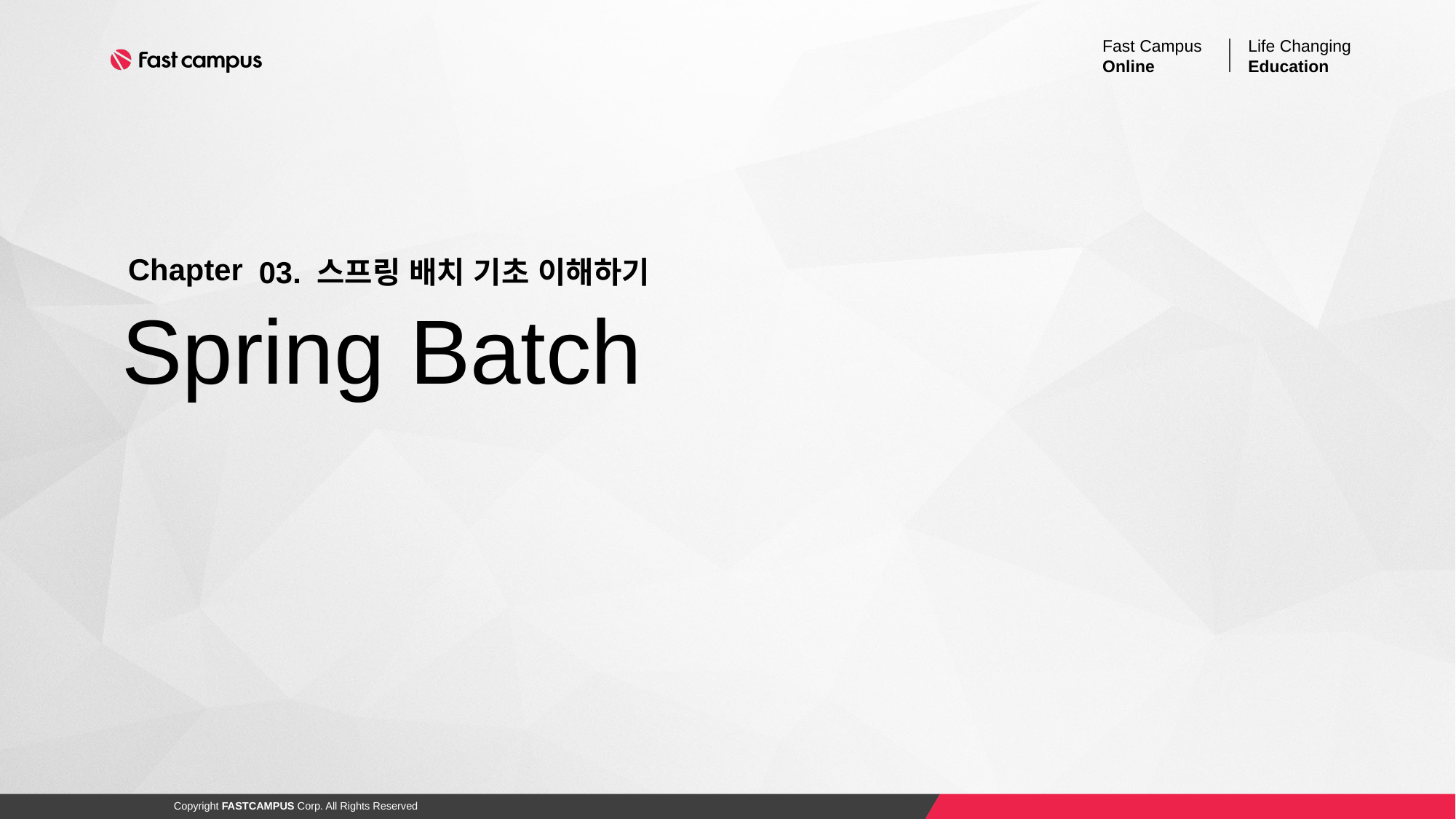

03. 스프링 배치 기초 이해하기
# Spring Batch